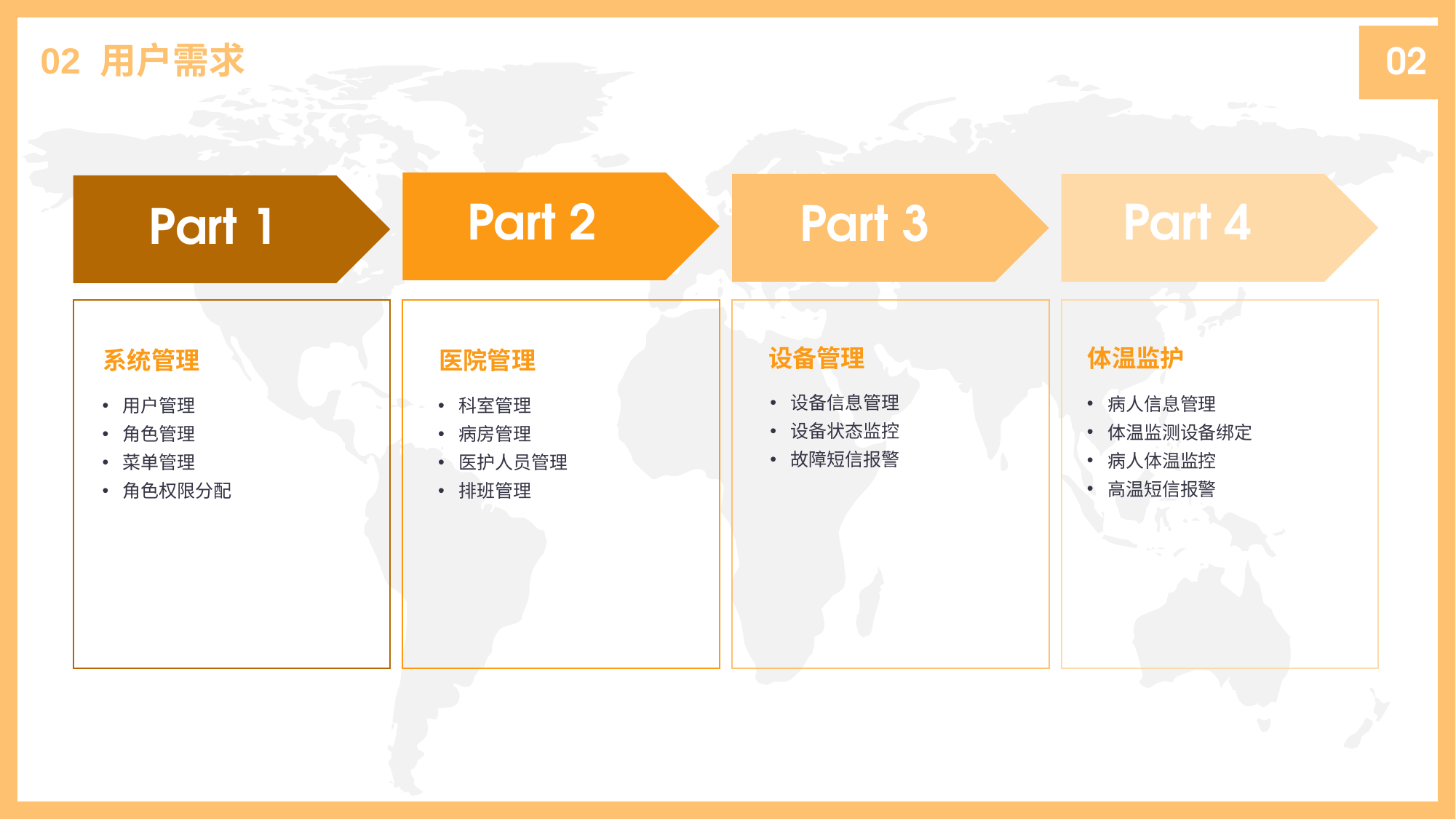

02
02 用户需求

Part 2
Part 4
Part 3
Part 1

设备管理
体温监护
系统管理
医院管理
设备信息管理
设备状态监控
故障短信报警
病人信息管理
体温监测设备绑定
病人体温监控
高温短信报警
用户管理
角色管理
菜单管理
角色权限分配
科室管理
病房管理
医护人员管理
排班管理